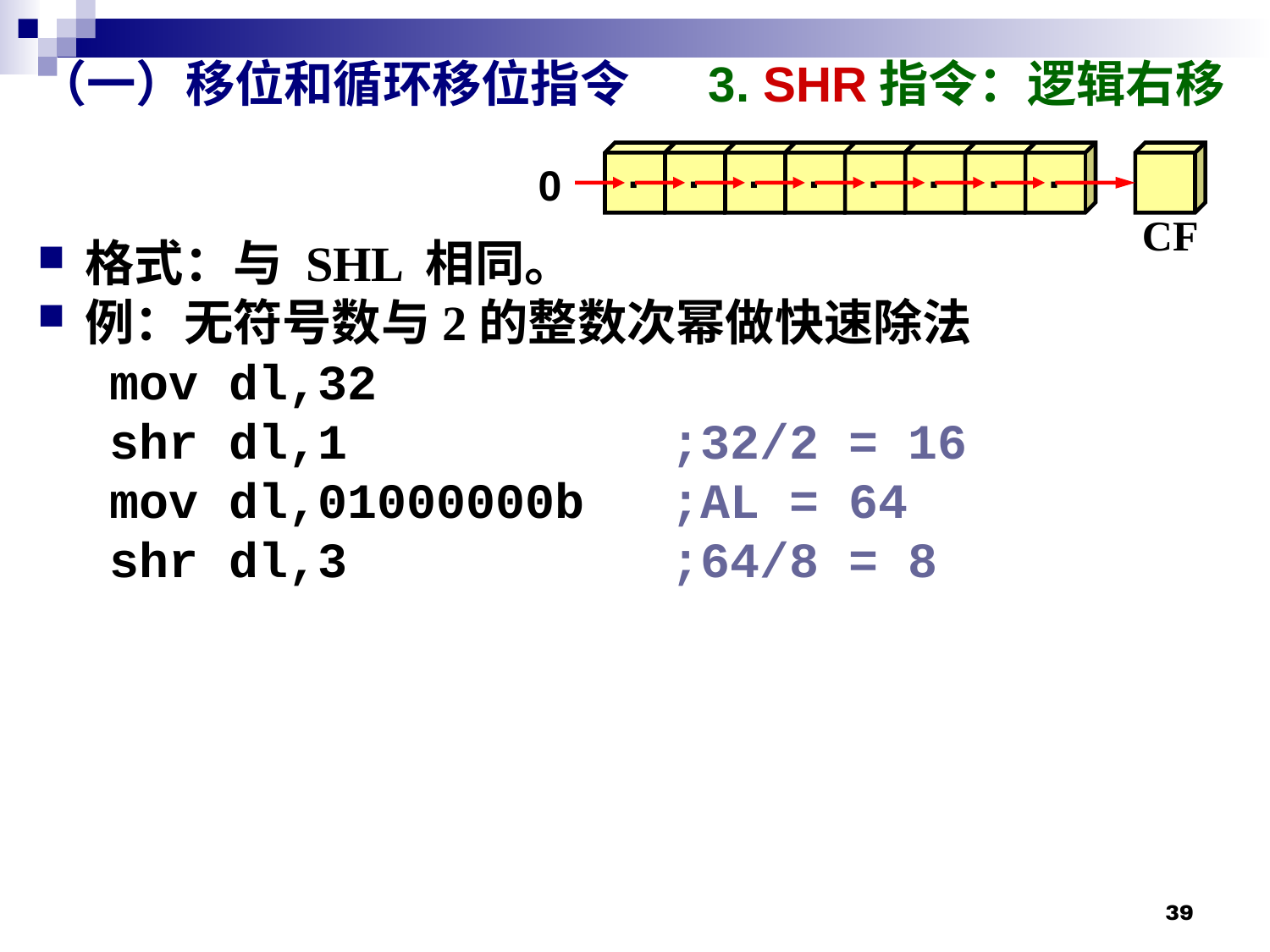

# （一）移位和循环移位指令      3. SHR指令：逻辑右移
·
·
·
·
·
·
·
·

0

CF
格式：与 SHL 相同。
例：无符号数与2的整数次幂做快速除法
mov dl,32
shr dl,1			;32/2 = 16
mov dl,01000000b	;AL = 64
shr dl,3			;64/8 = 8
39